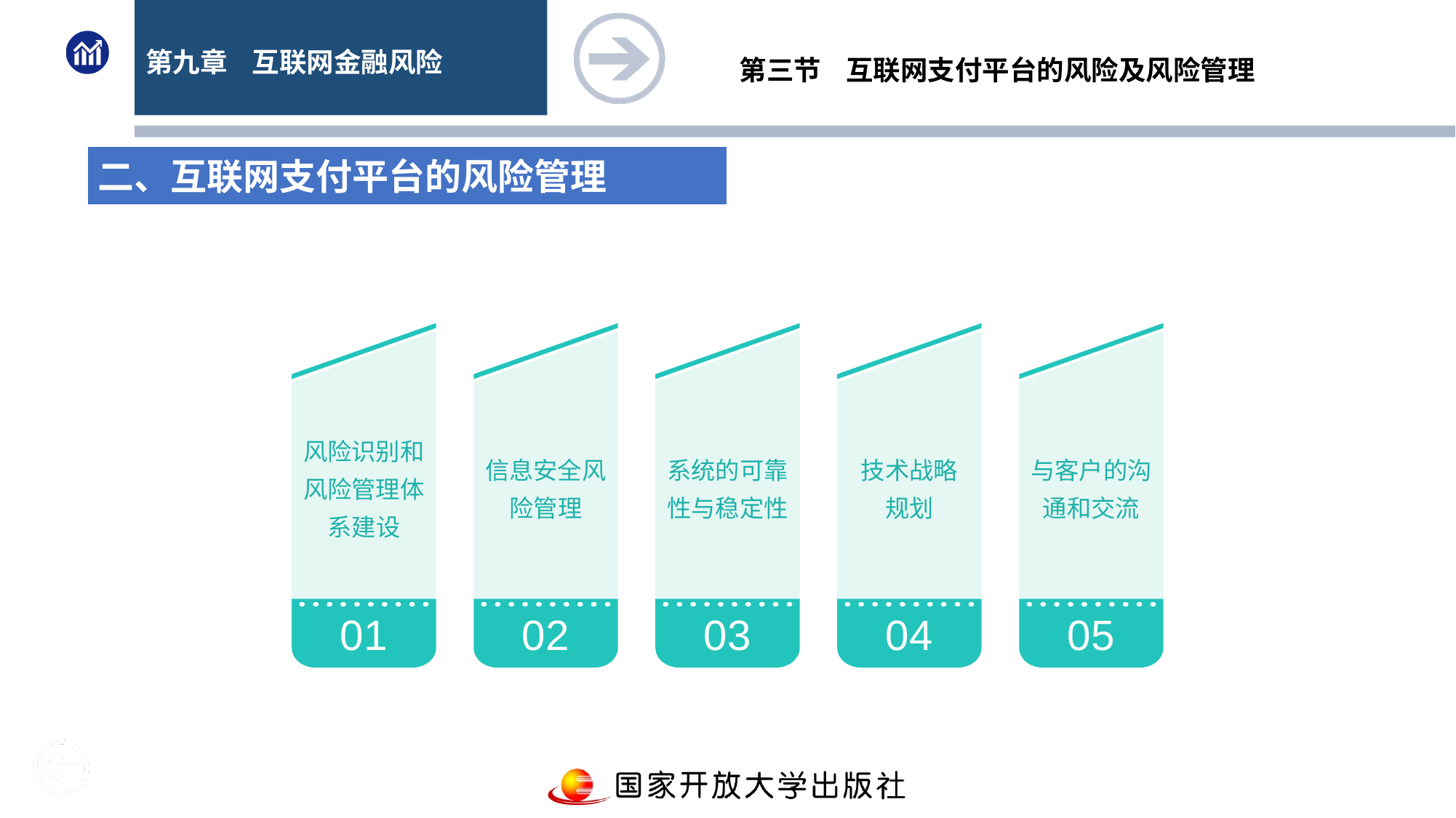

第三节    互联网支付平台的风险及风险管理
第九章    互联网金融风险
二、互联网支付平台的风险管理

风险识别和风险管理体系建设
信息安全风险管理
系统的可靠性与稳定性
技术战略
规划
与客户的沟通和交流
01
02
03
04
05